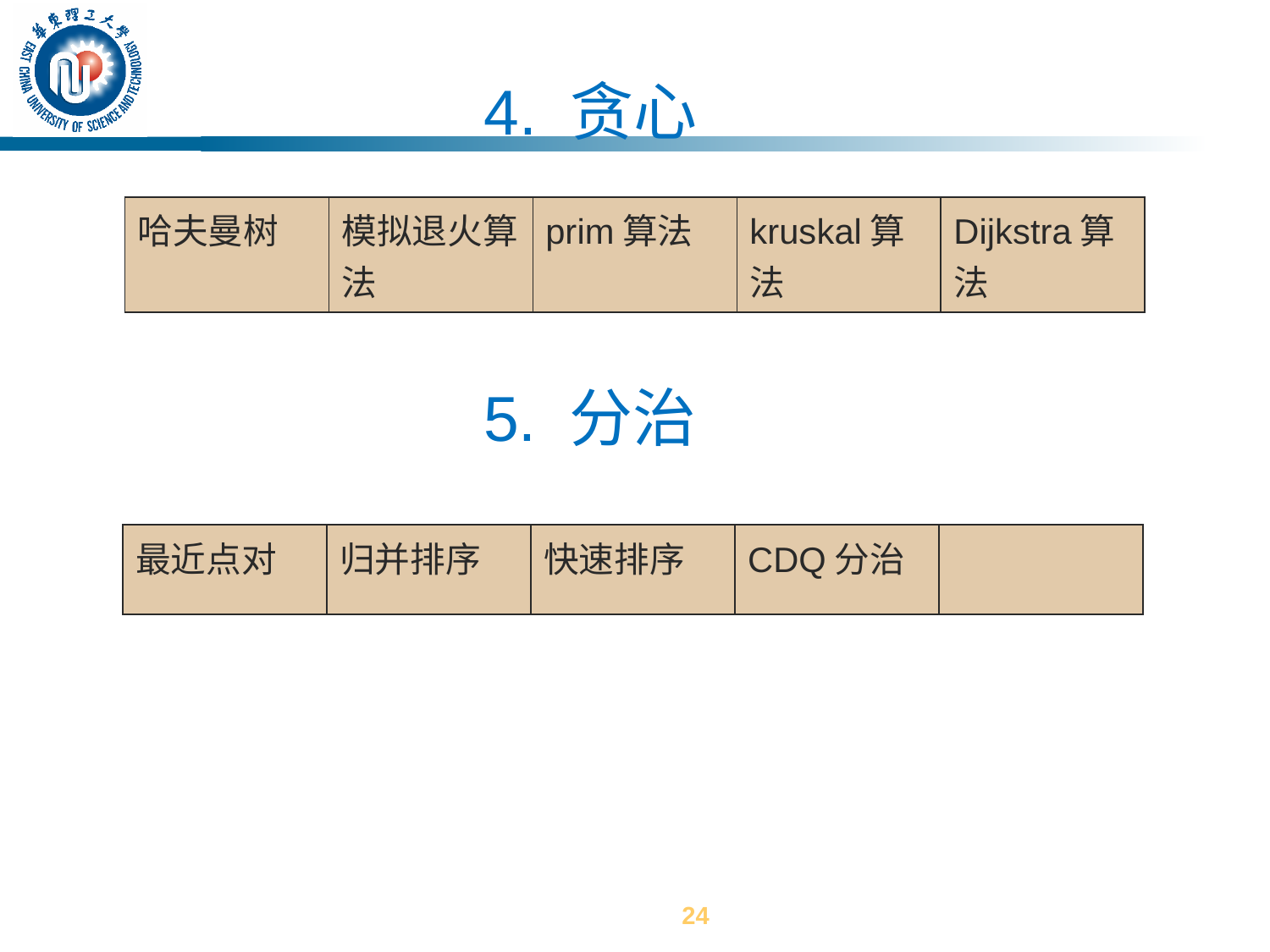

4. 贪心
| 哈夫曼树 | 模拟退火算法 | prim算法 | kruskal算法 | Dijkstra算法 |
| --- | --- | --- | --- | --- |
# 5. 分治
| 最近点对 | 归并排序 | 快速排序 | CDQ分治 |  |
| --- | --- | --- | --- | --- |